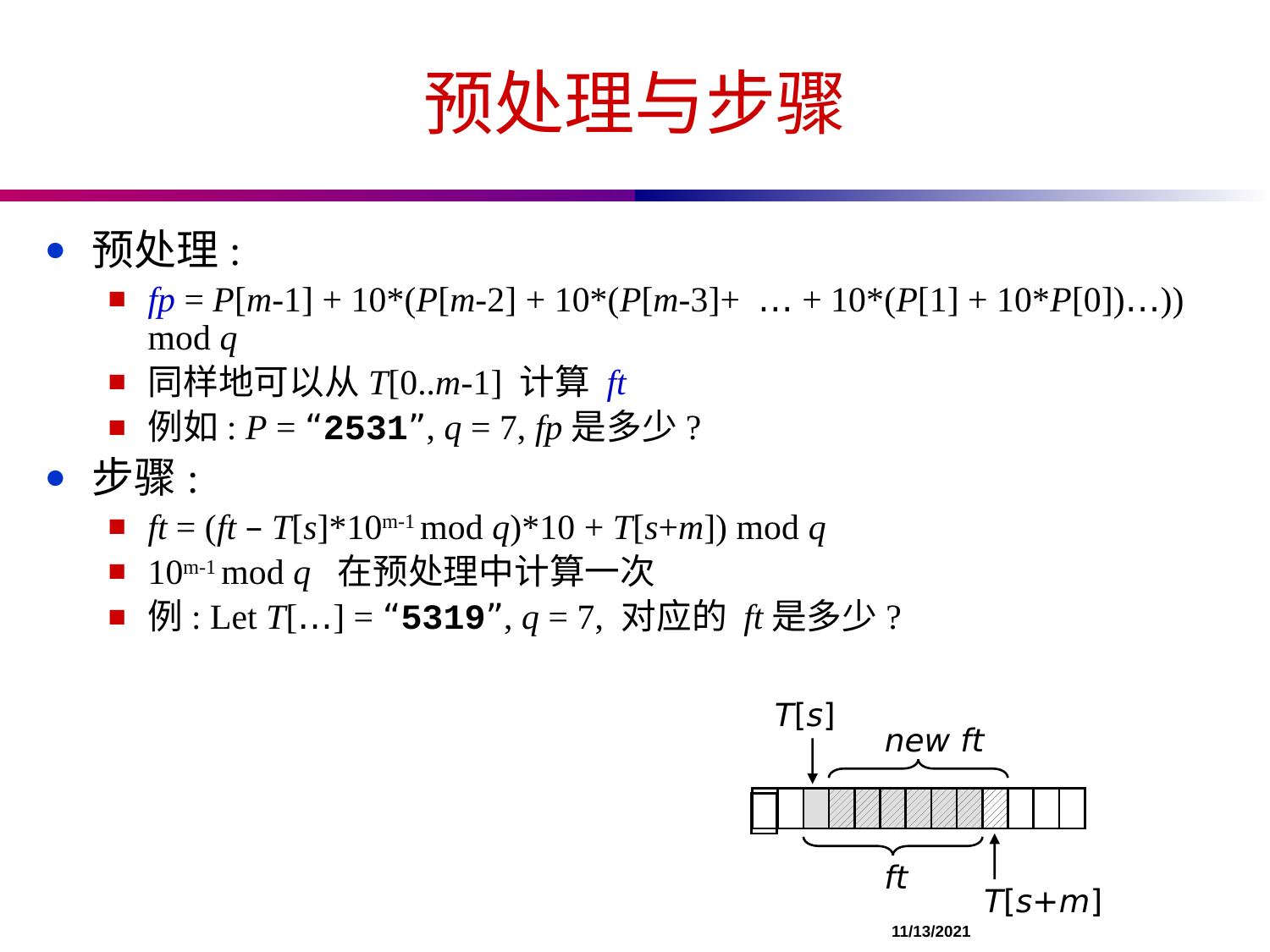

# 预处理与步骤
预处理:
fp = P[m-1] + 10*(P[m-2] + 10*(P[m-3]+  … + 10*(P[1] + 10*P[0])…)) mod q
同样地可以从T[0..m-1] 计算 ft
例如: P = “2531”, q = 7, fp是多少?
步骤:
ft = (ft – T[s]*10m-1 mod q)*10 + T[s+m]) mod q
10m-1 mod q  在预处理中计算一次
例: Let T[…] = “5319”, q = 7, 对应的 ft是多少?

T[s]
new ft

ft
T[s+m]
		 				            11/13/2021